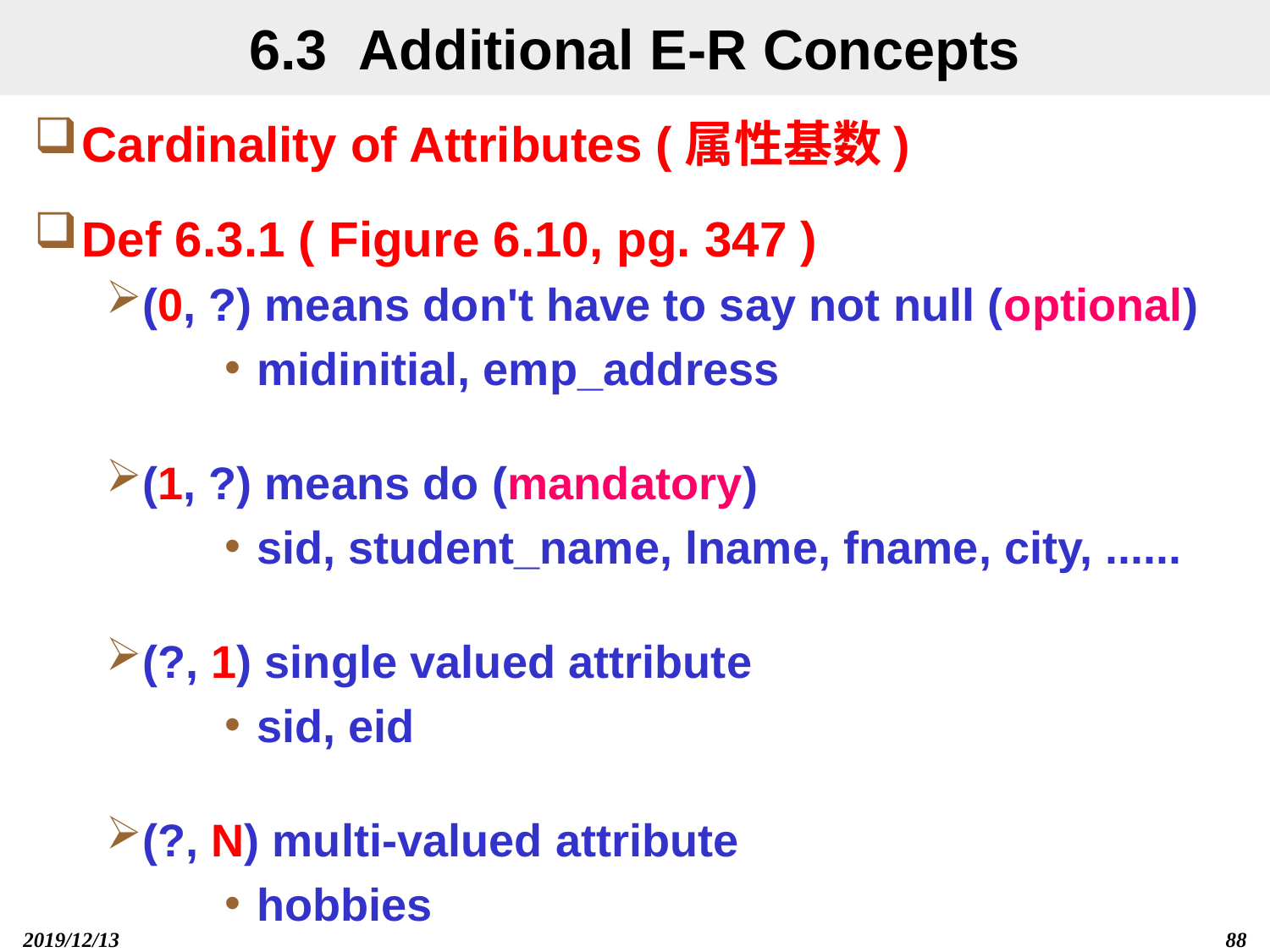

# 6.3  Additional E-R Concepts
Cardinality of Attributes (属性基数)
Def 6.3.1 ( Figure 6.10, pg. 347 )
(0, ?) means don't have to say not null (optional)
midinitial, emp_address

(1, ?) means do (mandatory)
sid, student_name, lname, fname, city, ......

(?, 1) single valued attribute
sid, eid

(?, N) multi-valued attribute
hobbies
2019/12/13

88